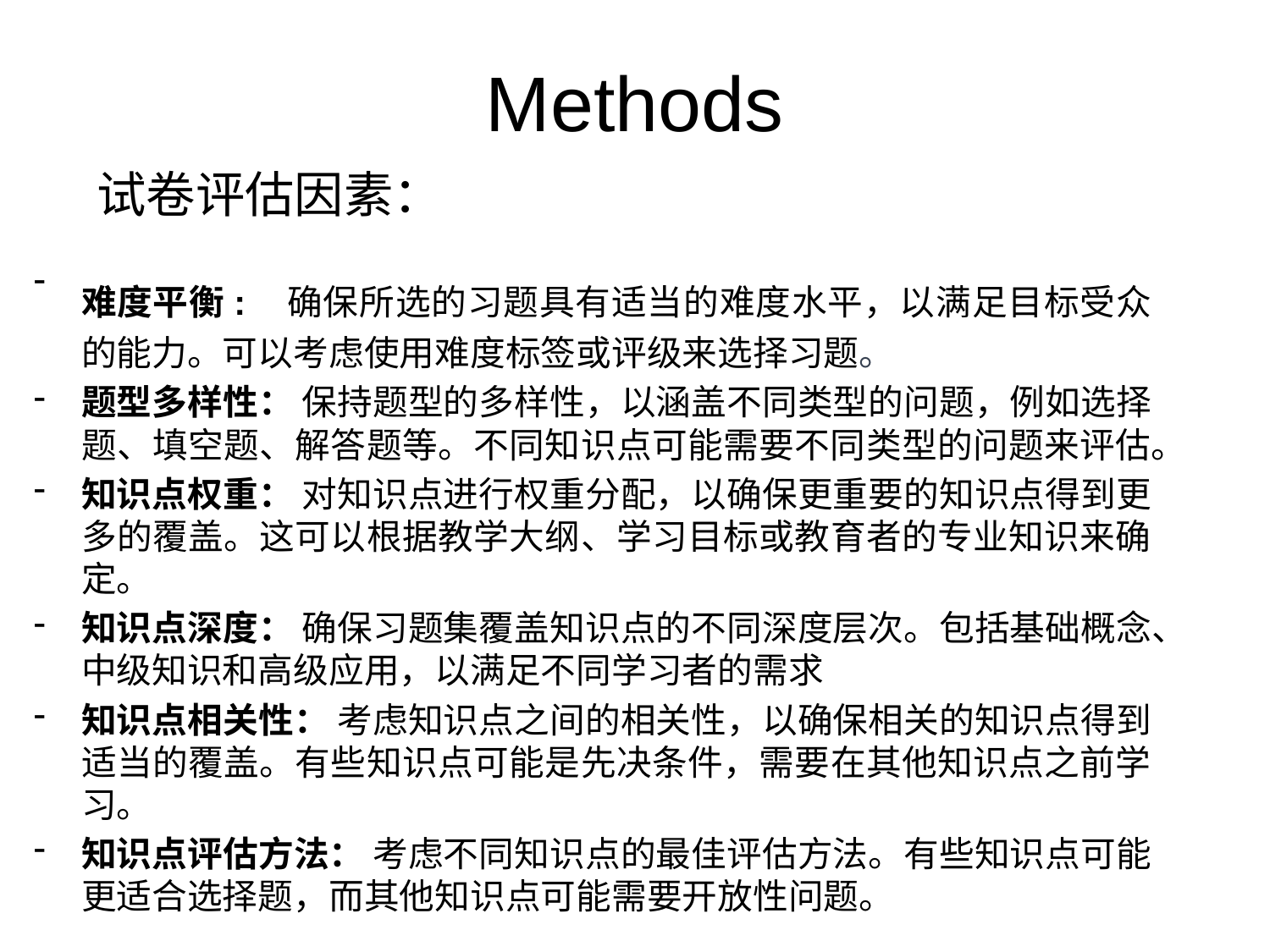

# Methods
试卷评估因素：
难度平衡: 确保所选的习题具有适当的难度水平，以满足目标受众的能力。可以考虑使用难度标签或评级来选择习题。
题型多样性： 保持题型的多样性，以涵盖不同类型的问题，例如选择题、填空题、解答题等。不同知识点可能需要不同类型的问题来评估。
知识点权重： 对知识点进行权重分配，以确保更重要的知识点得到更多的覆盖。这可以根据教学大纲、学习目标或教育者的专业知识来确定。
知识点深度： 确保习题集覆盖知识点的不同深度层次。包括基础概念、中级知识和高级应用，以满足不同学习者的需求
知识点相关性： 考虑知识点之间的相关性，以确保相关的知识点得到适当的覆盖。有些知识点可能是先决条件，需要在其他知识点之前学习。
知识点评估方法： 考虑不同知识点的最佳评估方法。有些知识点可能更适合选择题，而其他知识点可能需要开放性问题。